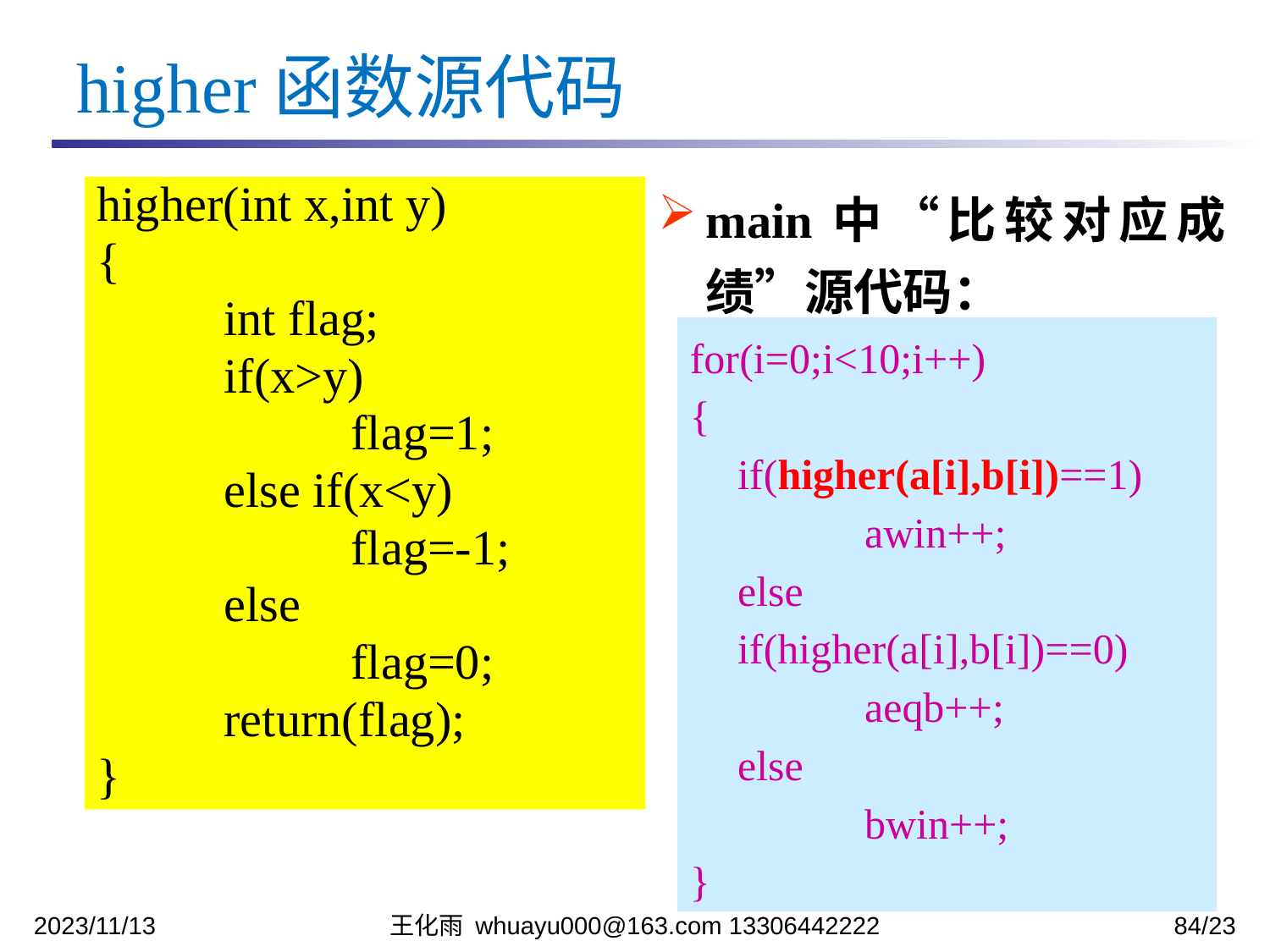

higher函数源代码
main中“比较对应成绩”源代码：
higher(int x,int y)
{
	int flag;
   	if(x>y)
		flag=1;
   	else if(x<y)
		flag=-1;
   	else
		flag=0;
   	return(flag);
}
for(i=0;i<10;i++)
{
	if(higher(a[i],b[i])==1)
		awin++;
   	else if(higher(a[i],b[i])==0)  	aeqb++;
    	else
		bwin++;
}
2023/11/13
王化雨 whuayu000@163.com 13306442222
84/23